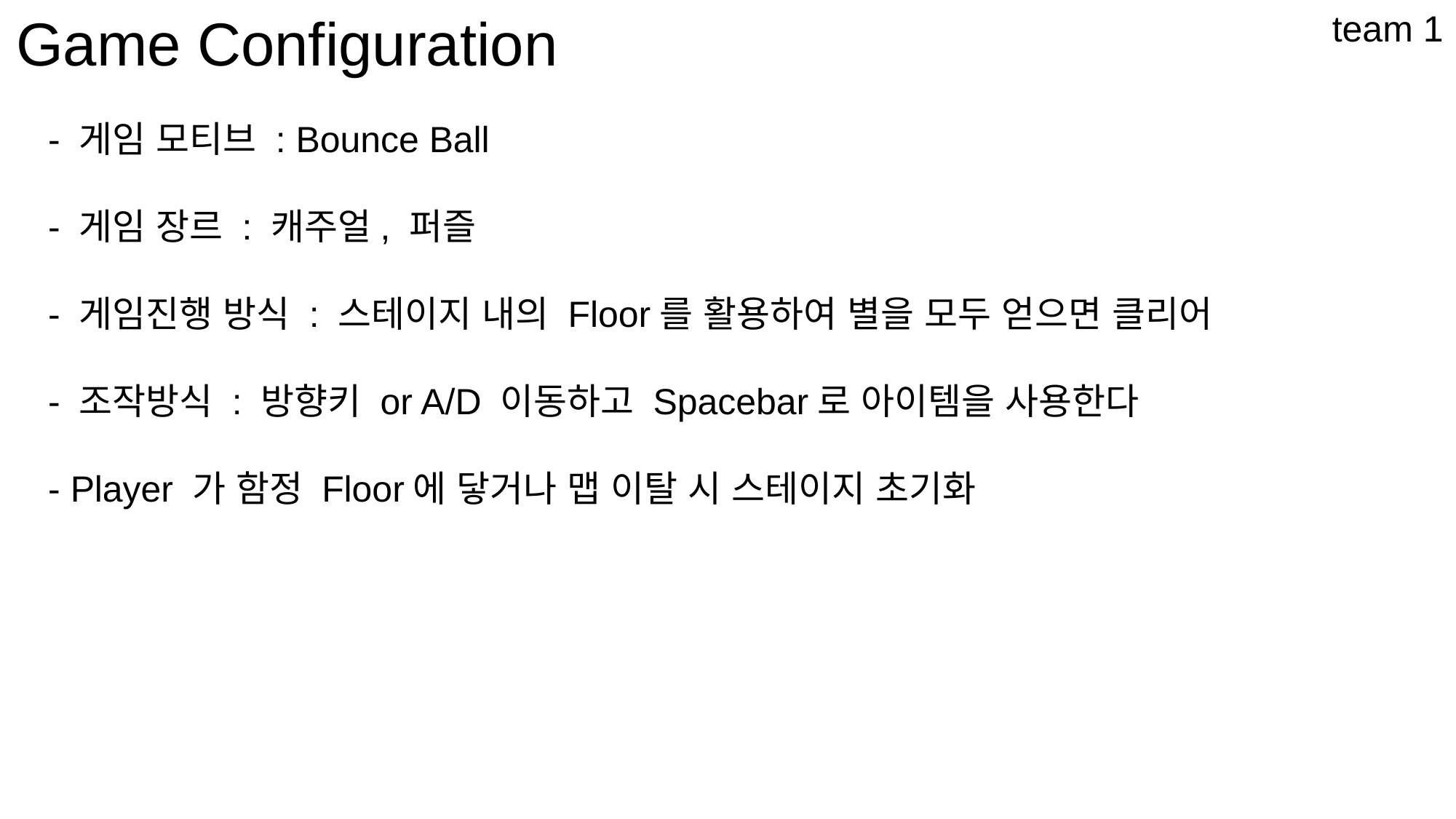

Game Configuration
team 1
- 게임 모티브 : Bounce Ball

- 게임 장르 : 캐주얼, 퍼즐

- 게임진행 방식 : 스테이지 내의 Floor를 활용하여 별을 모두 얻으면 클리어

- 조작방식 : 방향키 or A/D 이동하고 Spacebar로 아이템을 사용한다

- Player 가 함정 Floor에 닿거나 맵 이탈 시 스테이지 초기화